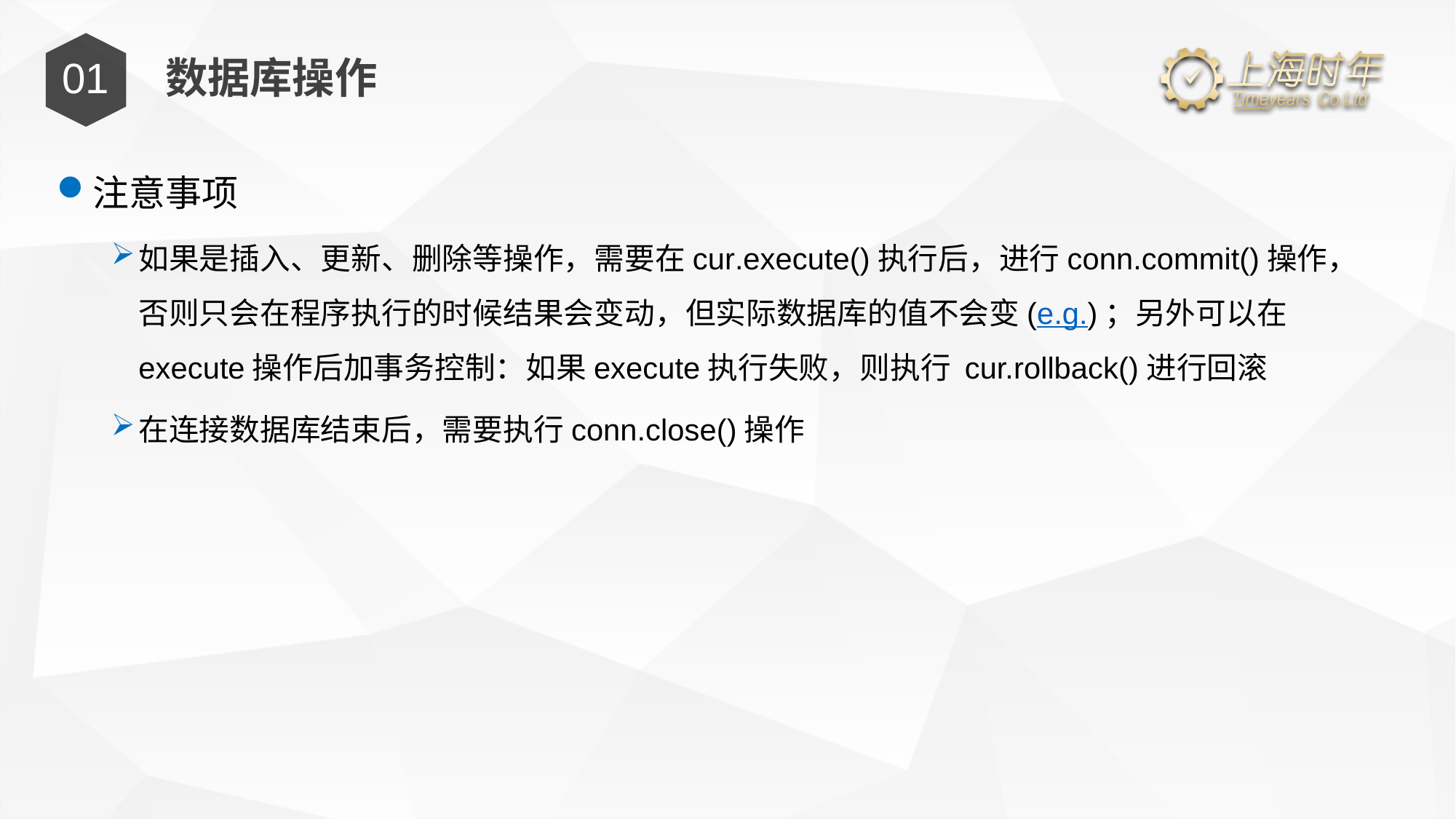

01
数据库操作
注意事项
如果是插入、更新、删除等操作，需要在cur.execute()执行后，进行conn.commit()操作，否则只会在程序执行的时候结果会变动，但实际数据库的值不会变(e.g.)；另外可以在execute操作后加事务控制：如果execute执行失败，则执行 cur.rollback()进行回滚
在连接数据库结束后，需要执行conn.close()操作
5